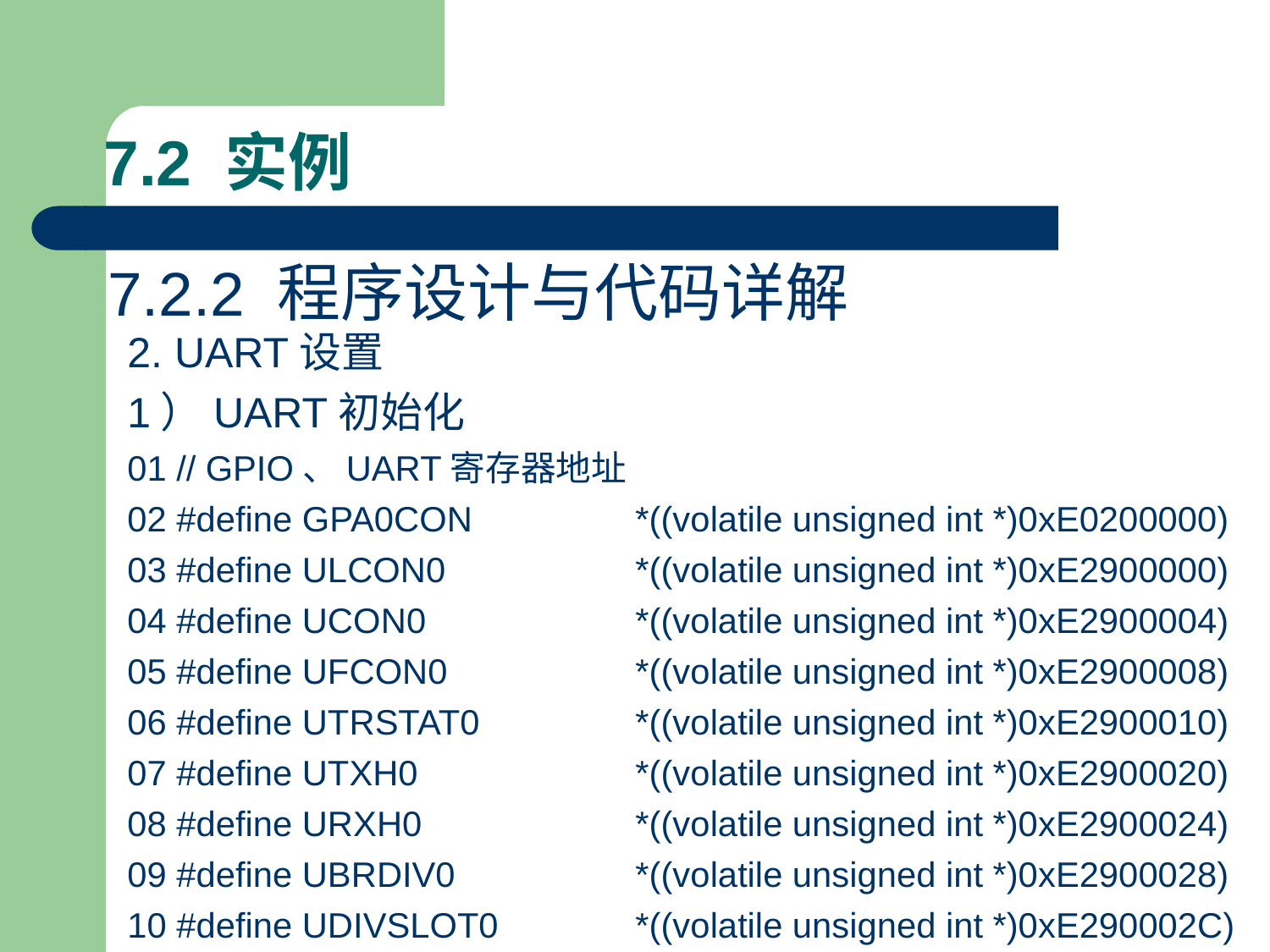

# 7.2 实例
7.2.2 程序设计与代码详解
2. UART设置
1）UART初始化
01 // GPIO、UART寄存器地址
02 #define GPA0CON		*((volatile unsigned int *)0xE0200000)
03 #define ULCON0 		*((volatile unsigned int *)0xE2900000)
04 #define UCON0 		*((volatile unsigned int *)0xE2900004)
05 #define UFCON0 		*((volatile unsigned int *)0xE2900008)
06 #define UTRSTAT0 		*((volatile unsigned int *)0xE2900010)
07 #define UTXH0  		*((volatile unsigned int *)0xE2900020)
08 #define URXH0 		*((volatile unsigned int *)0xE2900024)
09 #define UBRDIV0 		*((volatile unsigned int *)0xE2900028)
10 #define UDIVSLOT0		*((volatile unsigned int *)0xE290002C)